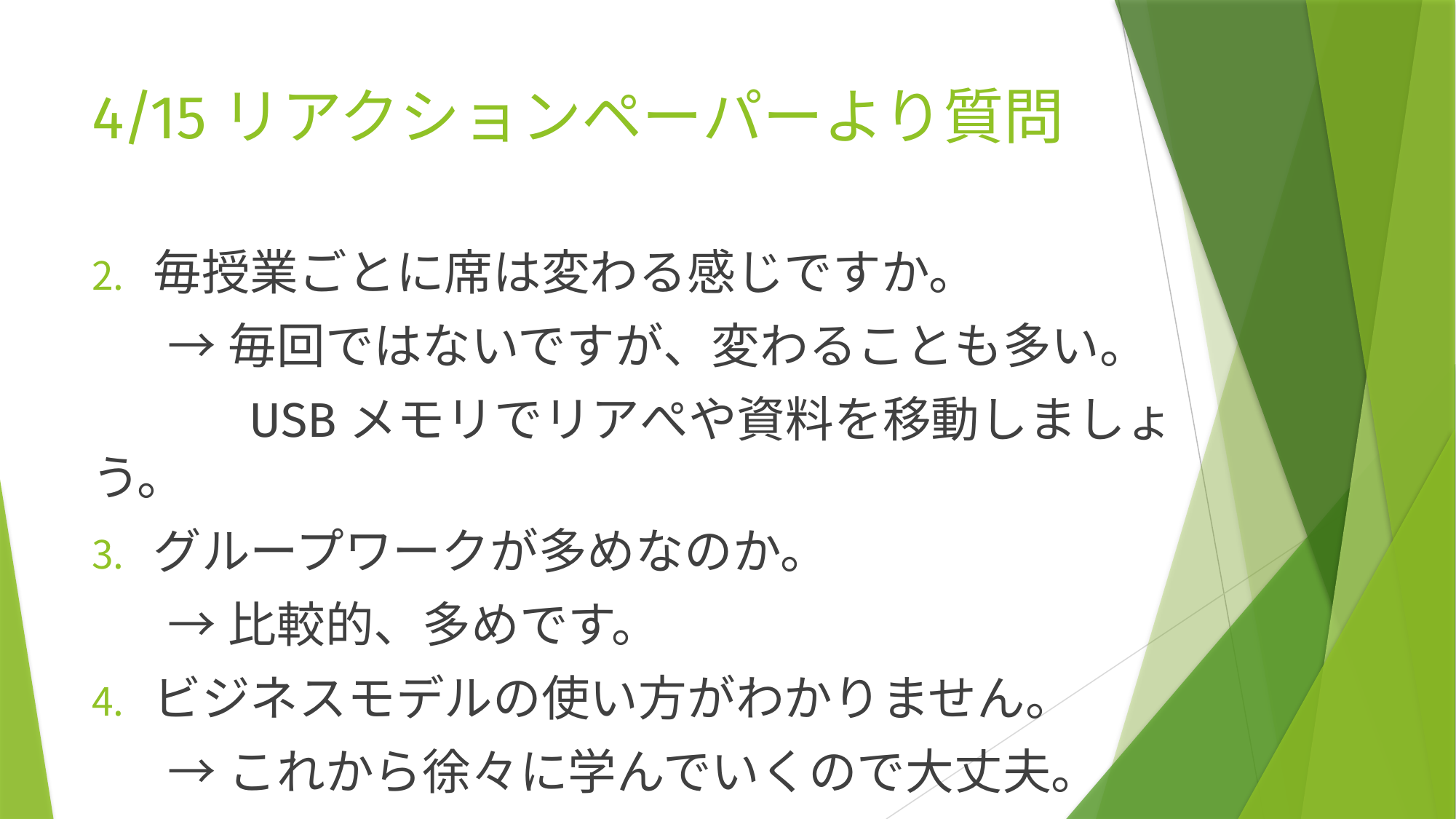

# 4/15リアクションペーパーより質問
毎授業ごとに席は変わる感じですか。
       →毎回ではないですが、変わることも多い。
　　　USBメモリでリアぺや資料を移動しましょう。
グループワークが多めなのか。
       →比較的、多めです。
ビジネスモデルの使い方がわかりません。
       →これから徐々に学んでいくので大丈夫。